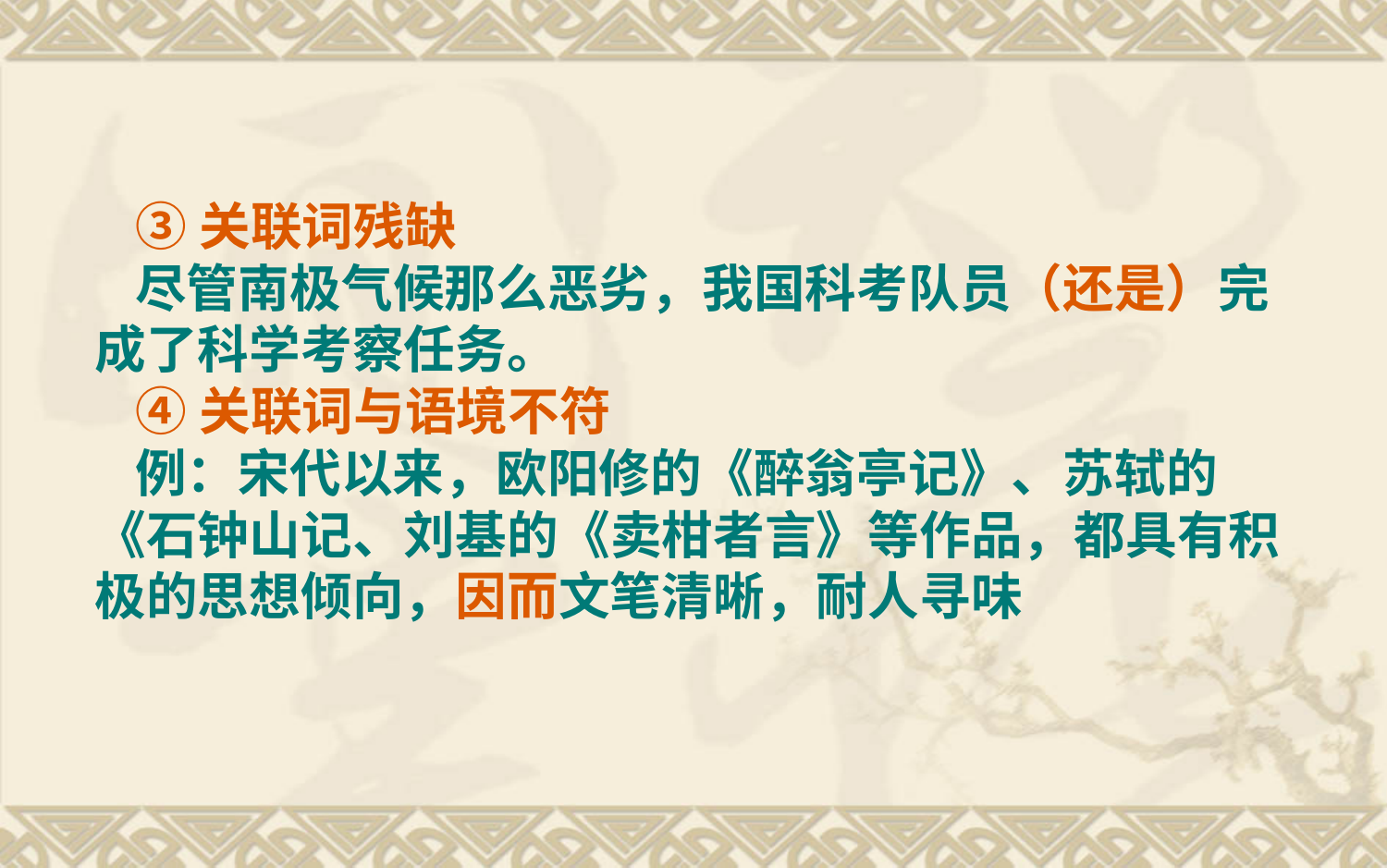

③关联词残缺
尽管南极气候那么恶劣，我国科考队员（还是）完成了科学考察任务。
④关联词与语境不符
例：宋代以来，欧阳修的《醉翁亭记》、苏轼的《石钟山记、刘基的《卖柑者言》等作品，都具有积极的思想倾向，因而文笔清晰，耐人寻味